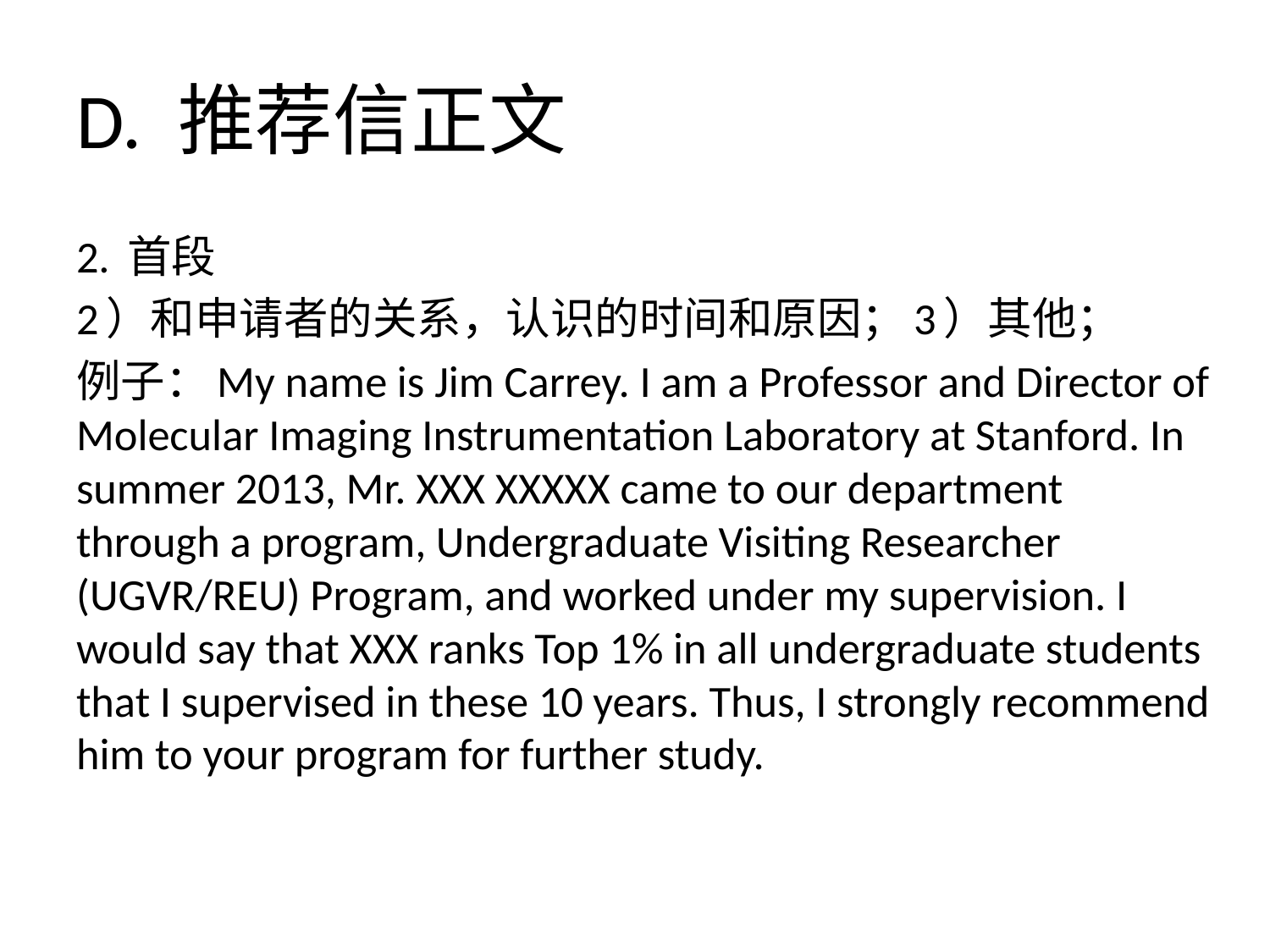

# D. 推荐信正文
2. 首段
2）和申请者的关系，认识的时间和原因；3）其他；
例子：My name is Jim Carrey. I am a Professor and Director of Molecular Imaging Instrumentation Laboratory at Stanford. In summer 2013, Mr. XXX XXXXX came to our department through a program, Undergraduate Visiting Researcher (UGVR/REU) Program, and worked under my supervision. I would say that XXX ranks Top 1% in all undergraduate students that I supervised in these 10 years. Thus, I strongly recommend him to your program for further study.